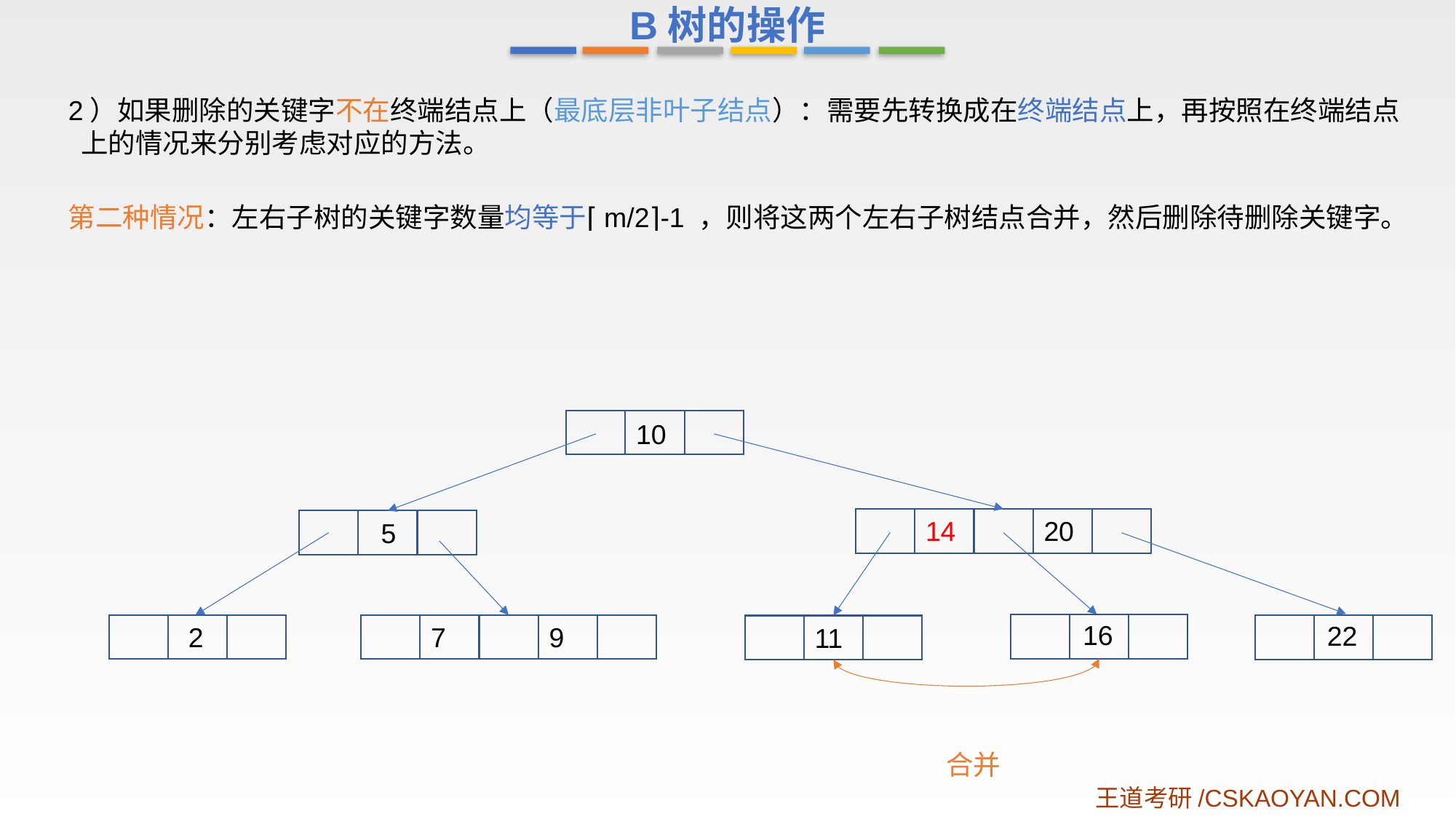

B树的操作

2）如果删除的关键字不在终端结点上（最底层非叶子结点）：需要先转换成在终端结点上，再按照在终端结点     上的情况来分别考虑对应的方法。
第二种情况：左右子树的关键字数量均等于⌈m/2⌉-1 ，则将这两个左右子树结点合并，然后删除待删除关键字。

10

14

20

5

16
22

2

7

9

11

合并
王道考研/CSKAOYAN.COM